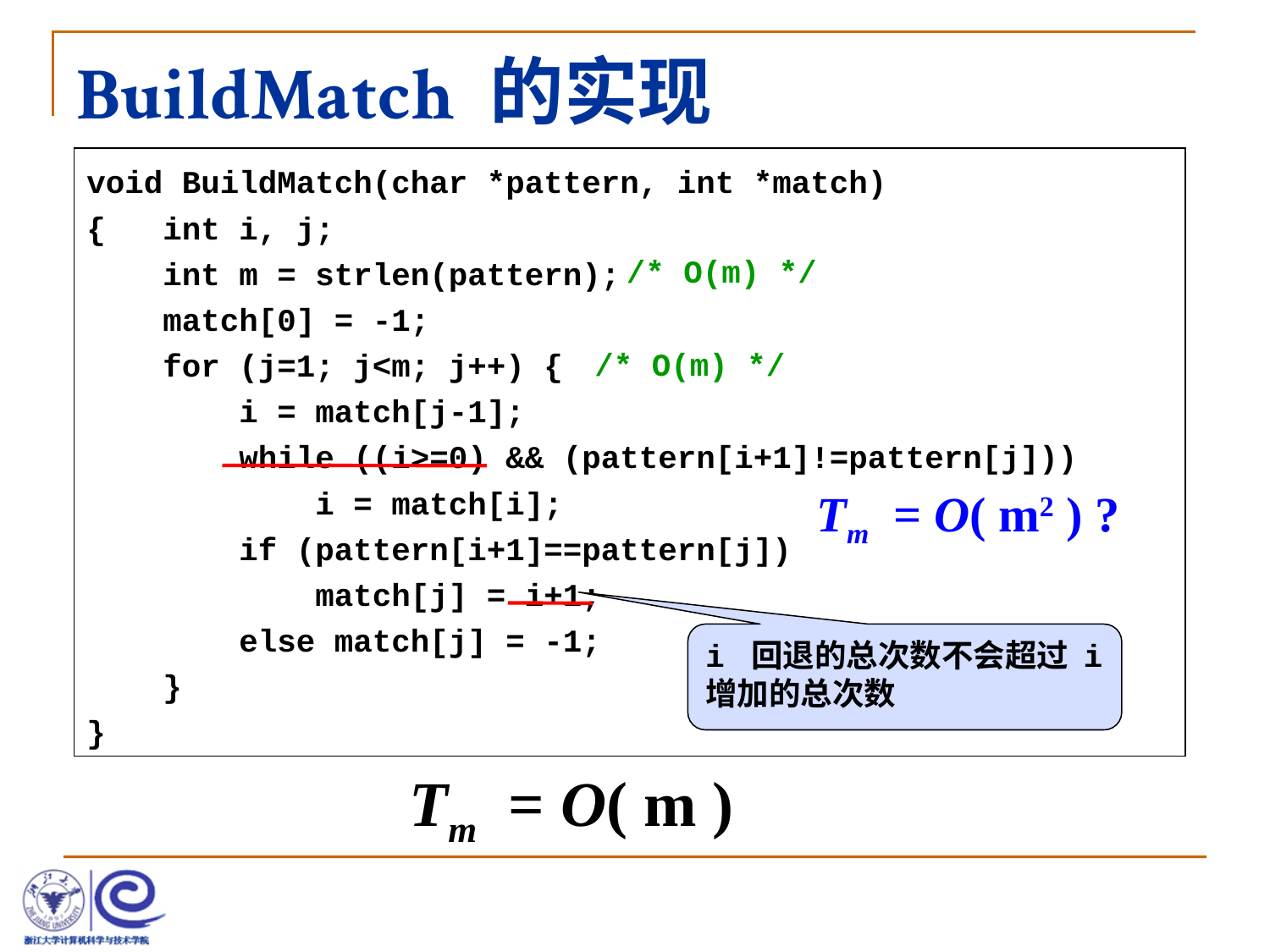

# BuildMatch 的实现
void BuildMatch(char *pattern, int *match)
{   int i, j;
    int m = strlen(pattern);
    match[0] = -1;
    for (j=1; j<m; j++) {
        i = match[j-1];
        while ((i>=0) && (pattern[i+1]!=pattern[j]))
            i = match[i];
        if (pattern[i+1]==pattern[j])
            match[j] = i+1;
        else match[j] = -1;
    }
}
/* O(m) */
/* O(m) */
Tm  = O( m2 ) ?
i 回退的总次数不会超过 i 增加的总次数
Tm  = O( m )